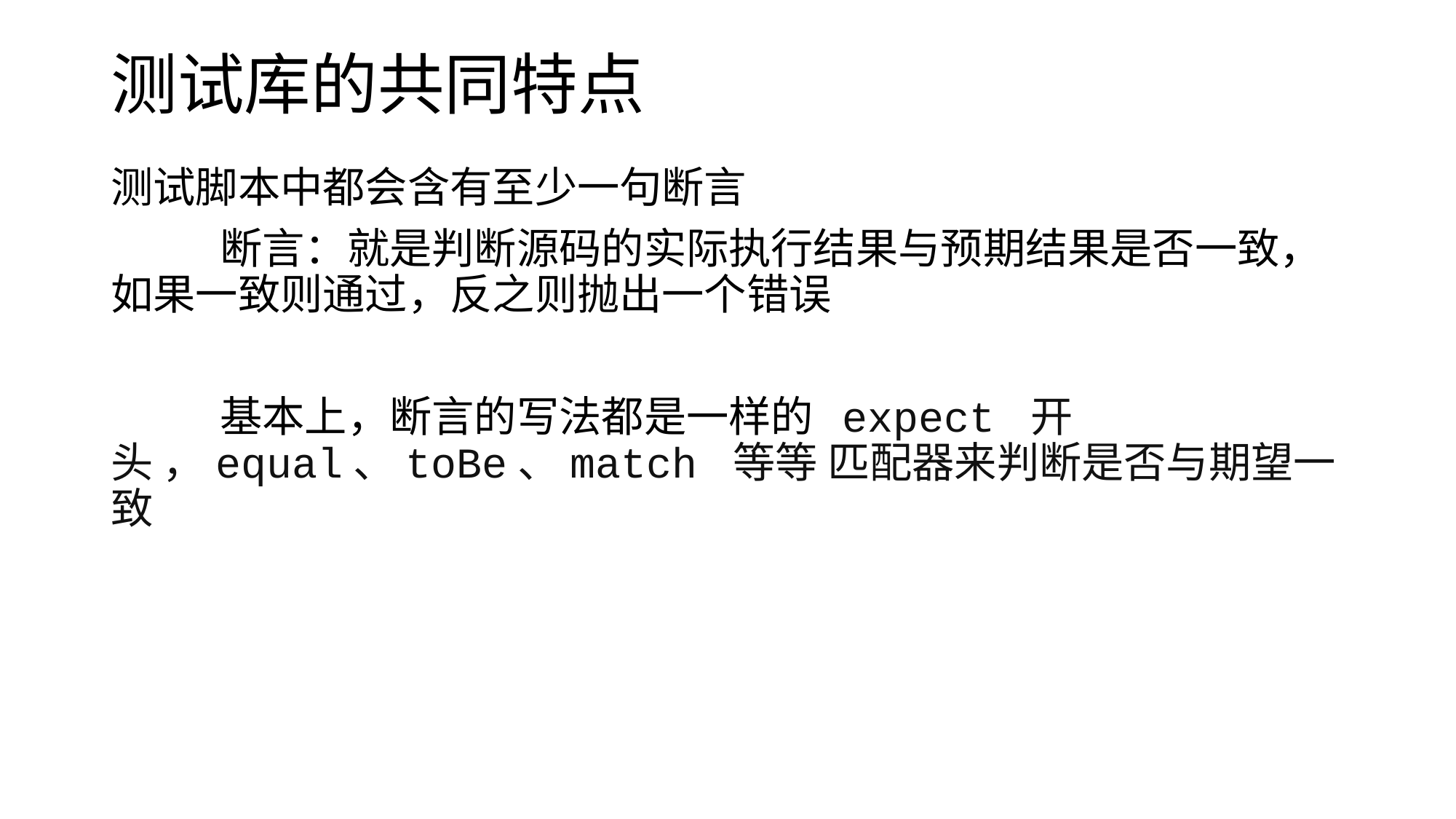

# 测试库的共同特点
测试脚本中都会含有至少一句断言
	断言：就是判断源码的实际执行结果与预期结果是否一致，如果一致则通过，反之则抛出一个错误

	基本上，断言的写法都是一样的  expect 开头 ，equal、toBe、match 等等 匹配器来判断是否与期望一致